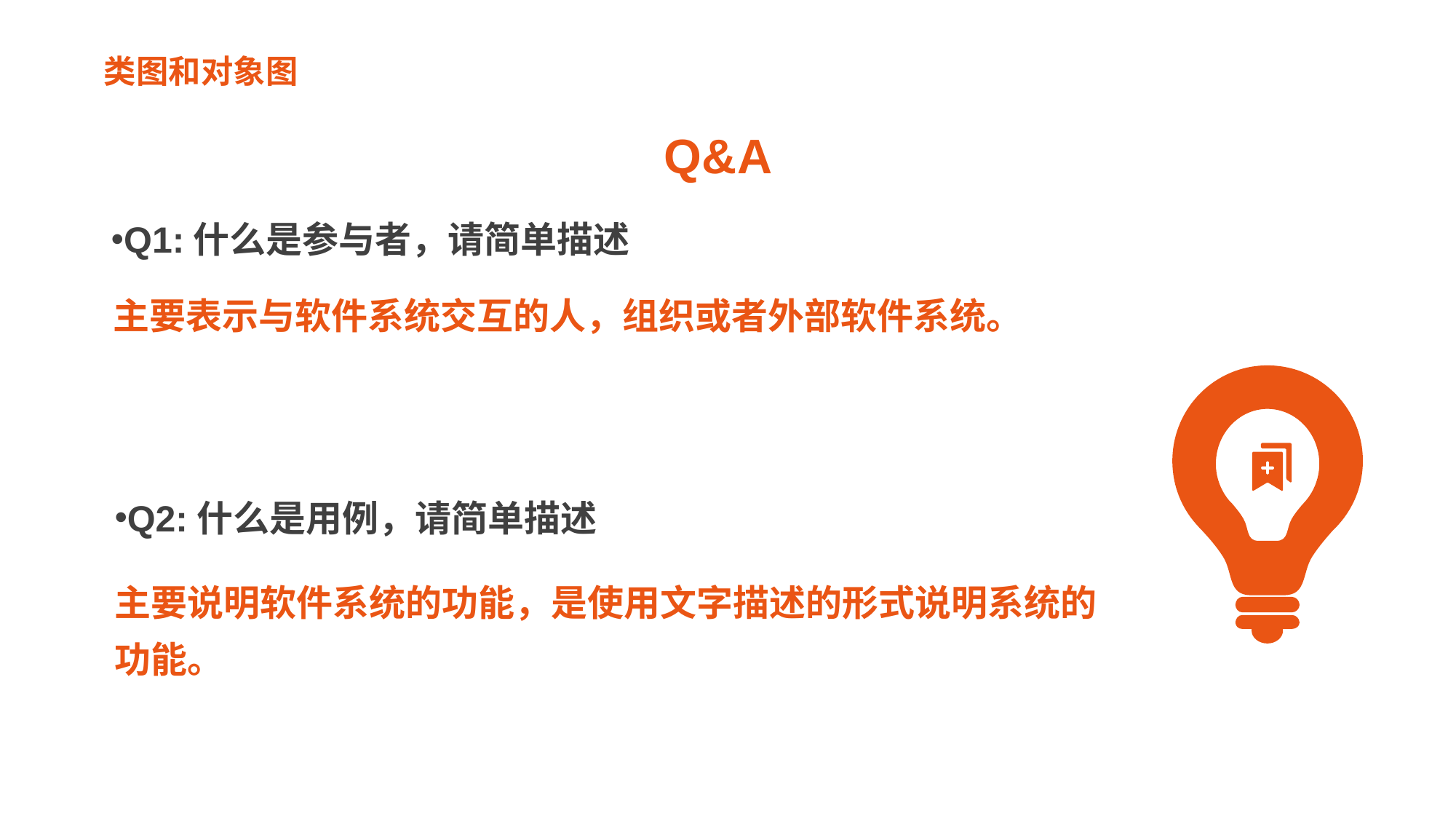

类图和对象图
Q&A
Q1:什么是参与者，请简单描述
主要表示与软件系统交互的人，组织或者外部软件系统。

Q2:什么是用例，请简单描述
主要说明软件系统的功能，是使用文字描述的形式说明系统的功能。